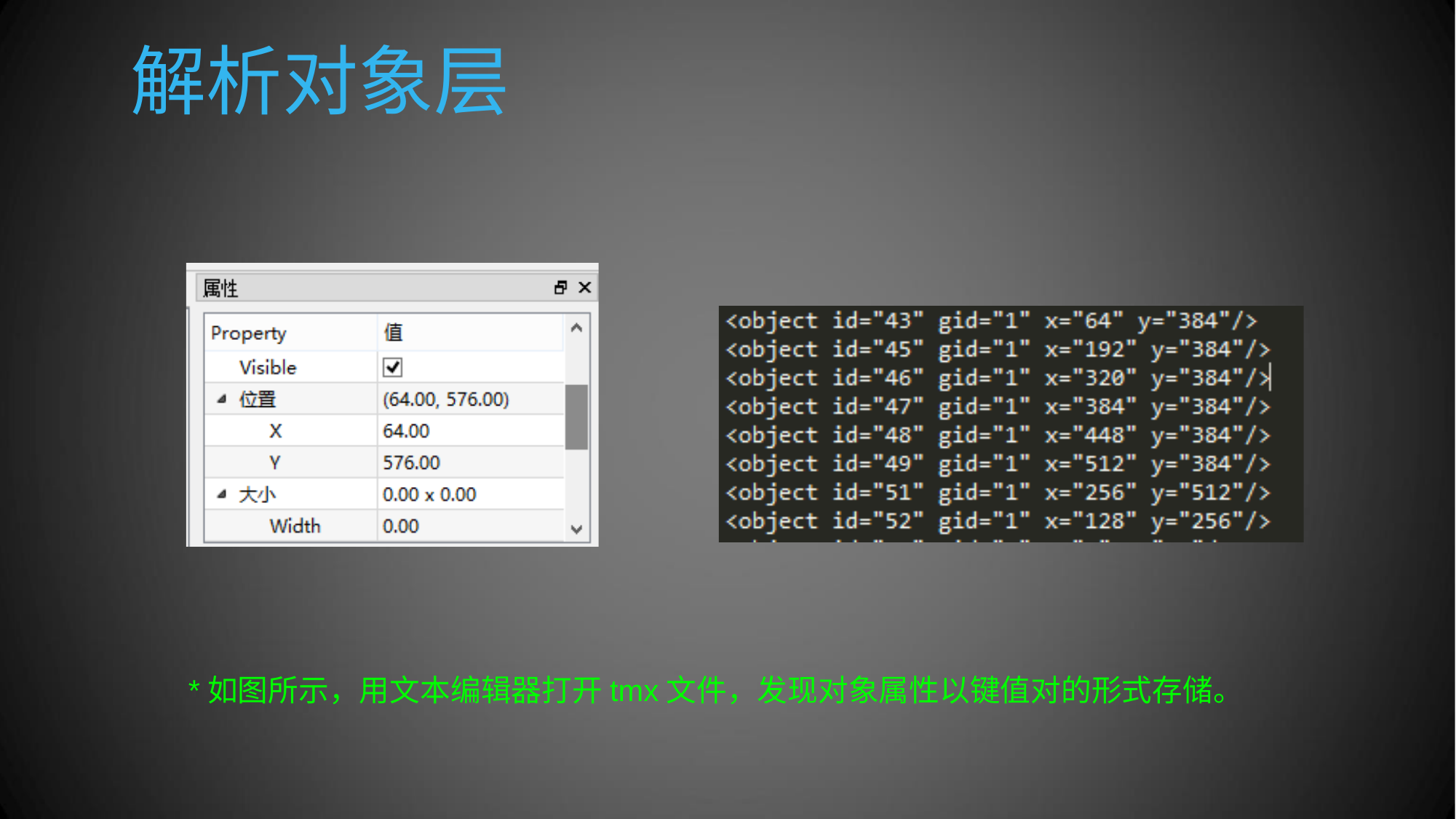

# 解析对象层

*如图所示，用文本编辑器打开tmx文件，发现对象属性以键值对的形式存储。